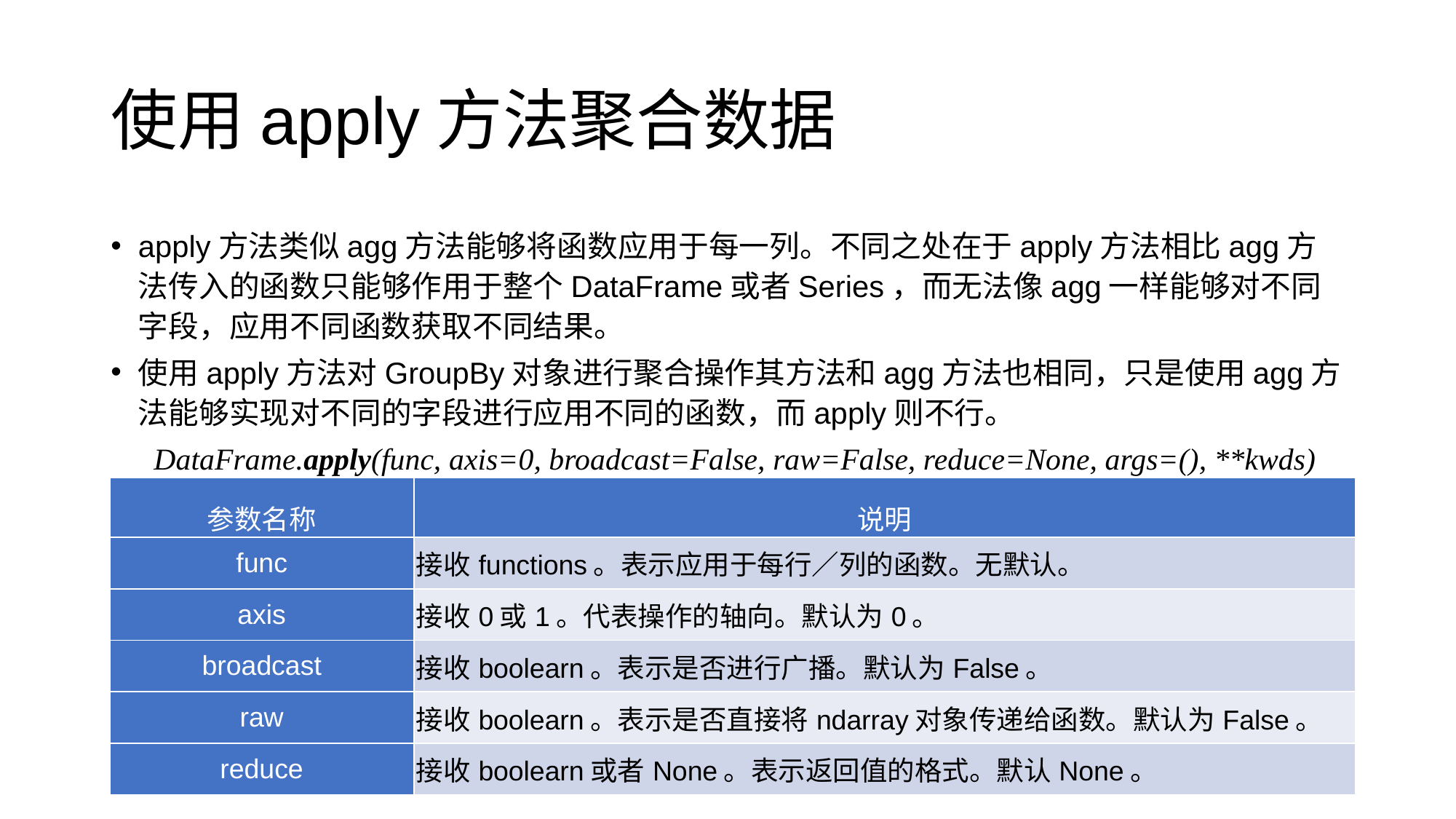

# 使用apply方法聚合数据
apply方法类似agg方法能够将函数应用于每一列。不同之处在于apply方法相比agg方法传入的函数只能够作用于整个DataFrame或者Series，而无法像agg一样能够对不同字段，应用不同函数获取不同结果。
使用apply方法对GroupBy对象进行聚合操作其方法和agg方法也相同，只是使用agg方法能够实现对不同的字段进行应用不同的函数，而apply则不行。
DataFrame.apply(func, axis=0, broadcast=False, raw=False, reduce=None, args=(), **kwds)

| 参数名称 | 说明 |
| --- | --- |
| func | 接收functions。表示应用于每行／列的函数。无默认。 |
| axis | 接收0或1。代表操作的轴向。默认为0。 |
| broadcast | 接收boolearn。表示是否进行广播。默认为False。 |
| raw | 接收boolearn。表示是否直接将ndarray对象传递给函数。默认为False。 |
| reduce | 接收boolearn或者None。表示返回值的格式。默认None。 |
2020/5/6
Pandas 统计分析
54